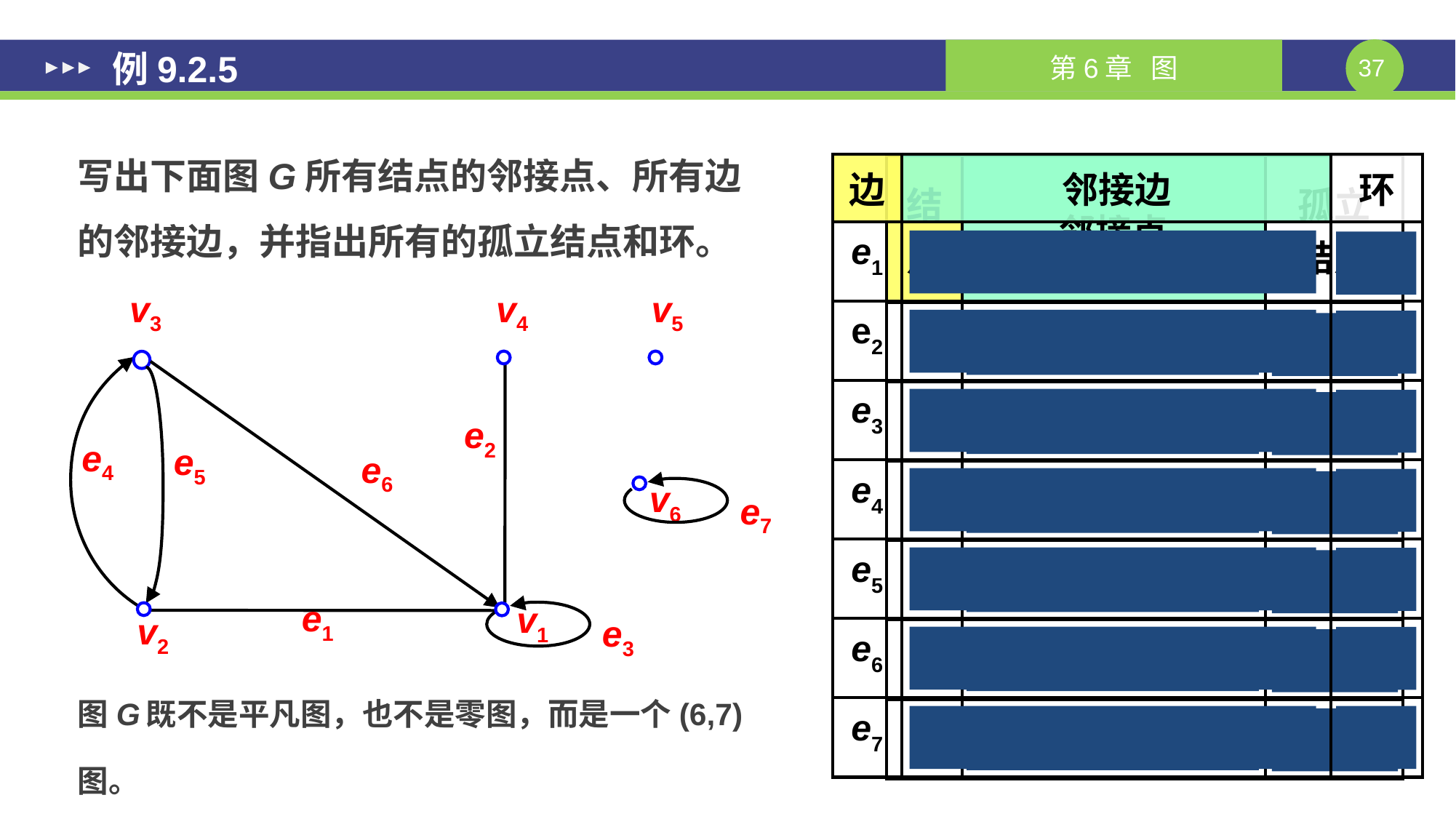

例9.2.5
写出下面图G所有结点的邻接点、所有边的邻接边，并指出所有的孤立结点和环。
| 边 | 邻接边 | 环 |
| --- | --- | --- |
| e1 | e1, e2, e3, e4, e5, e6 | 否 |
| e2 | e1, e2, e3, e6 | 否 |
| e3 | e1, e2, e3, e6 | 是 |
| e4 | e1, e4, e5, e6 | 否 |
| e5 | e1, e4, e5, e6 | 否 |
| e6 | e1, e2, e3, e4, e5, e6 | 否 |
| e7 | e7 | 是 |
| 结点 | 邻接点 | 孤立 结点 |
| --- | --- | --- |
| v1 | v1, v2, v3, v4 | 否 |
| v2 | v1, v3 | 否 |
| v3 | v1, v2 | 否 |
| v4 | v1 | 否 |
| v5 |  | 是 |
| v6 | v6 | 否 |

v3
v4
v5

e2
e4
e5
e6
v6

e7
e1
v1

v2

e3

图G既不是平凡图，也不是零图，而是一个(6,7)图。